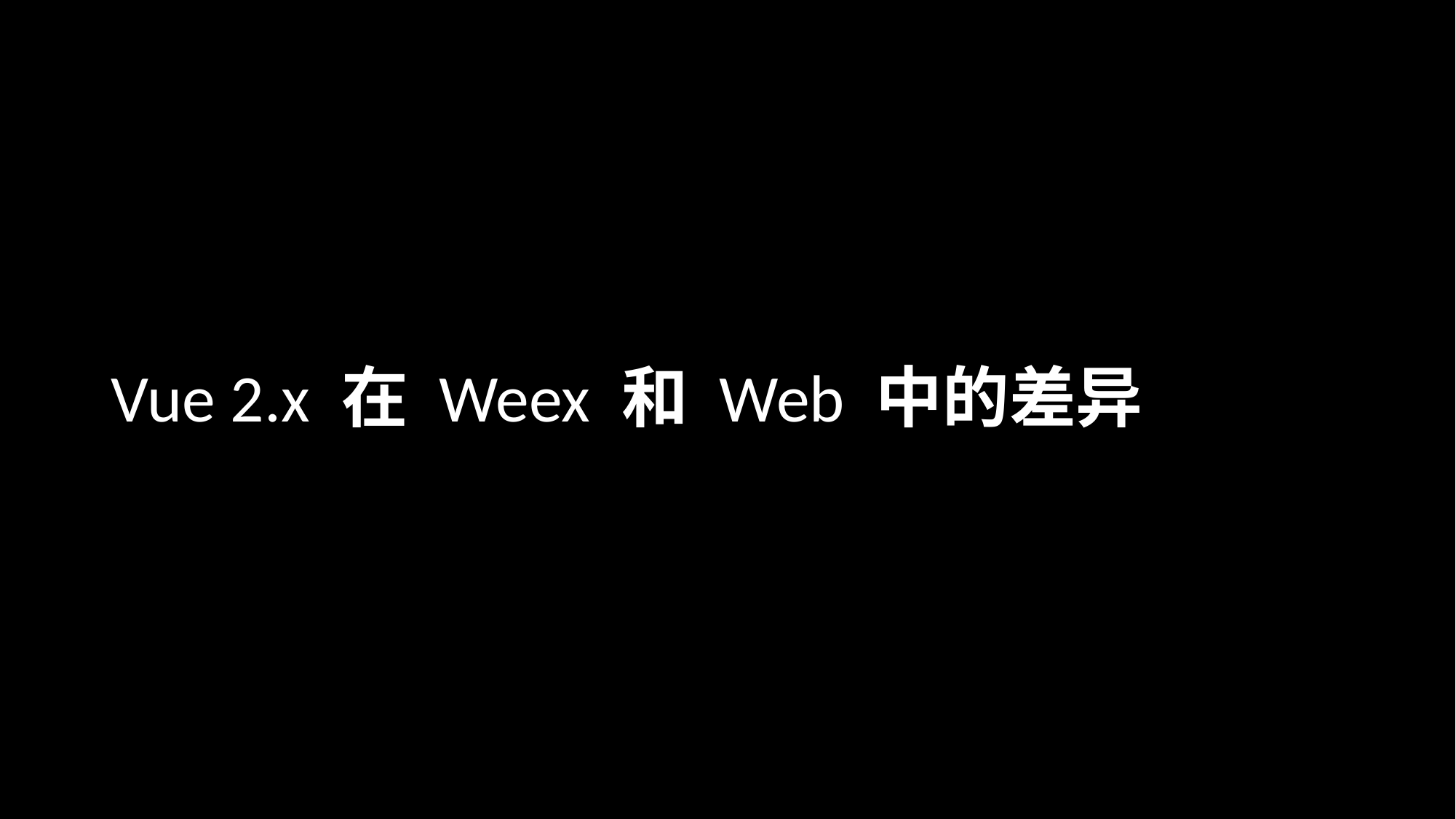

# Vue 2.x 在 Weex 和 Web 中的差异